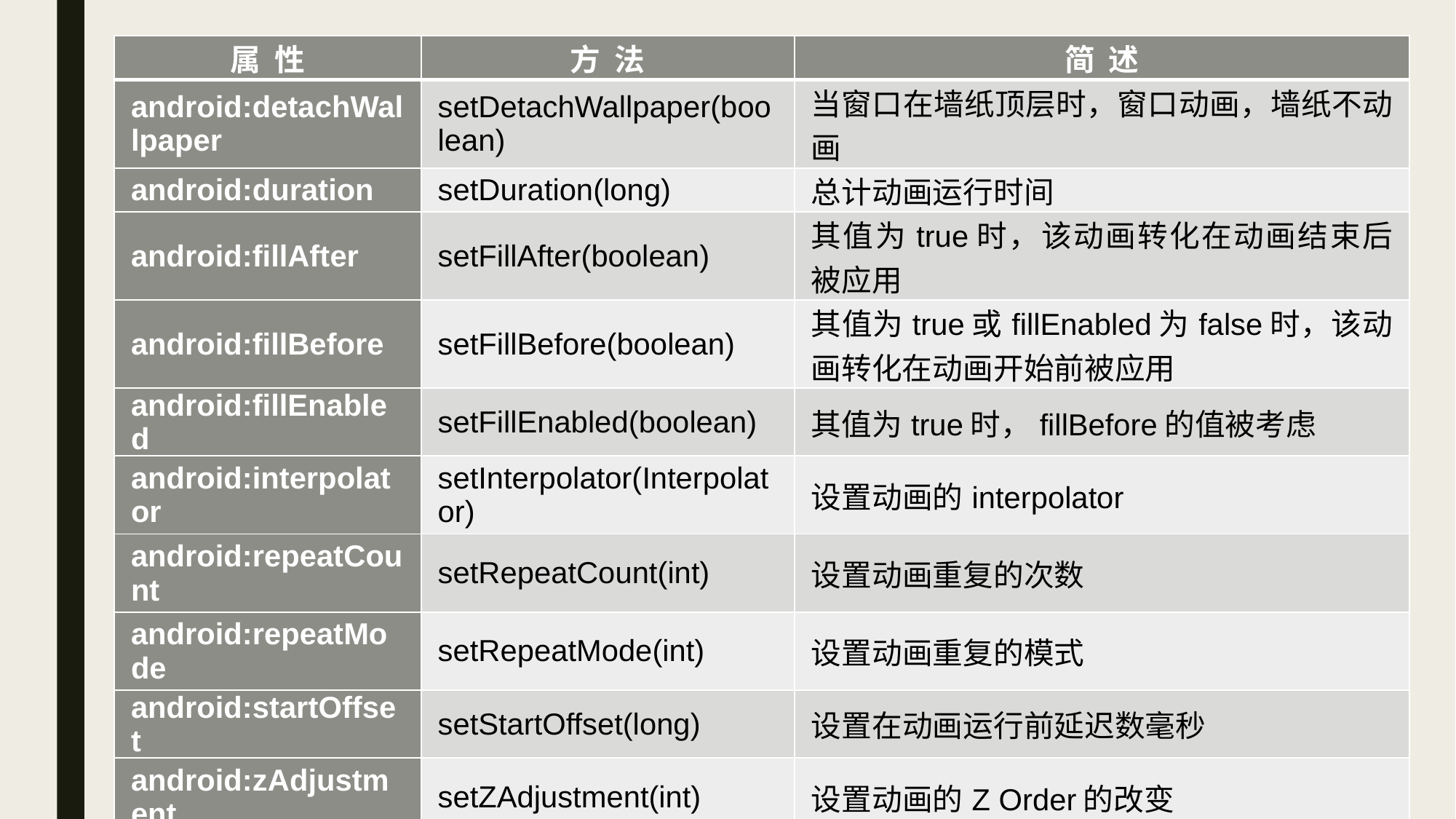

| 属 性 | 方 法 | 简 述 |
| --- | --- | --- |
| android:detachWallpaper | setDetachWallpaper(boolean) | 当窗口在墙纸顶层时，窗口动画，墙纸不动画 |
| android:duration | setDuration(long) | 总计动画运行时间 |
| android:fillAfter | setFillAfter(boolean) | 其值为true时，该动画转化在动画结束后被应用 |
| android:fillBefore | setFillBefore(boolean) | 其值为true或fillEnabled为false时，该动画转化在动画开始前被应用 |
| android:fillEnabled | setFillEnabled(boolean) | 其值为true时，fillBefore的值被考虑 |
| android:interpolator | setInterpolator(Interpolator) | 设置动画的interpolator |
| android:repeatCount | setRepeatCount(int) | 设置动画重复的次数 |
| android:repeatMode | setRepeatMode(int) | 设置动画重复的模式 |
| android:startOffset | setStartOffset(long) | 设置在动画运行前延迟数毫秒 |
| android:zAdjustment | setZAdjustment(int) | 设置动画的Z Order的改变 |